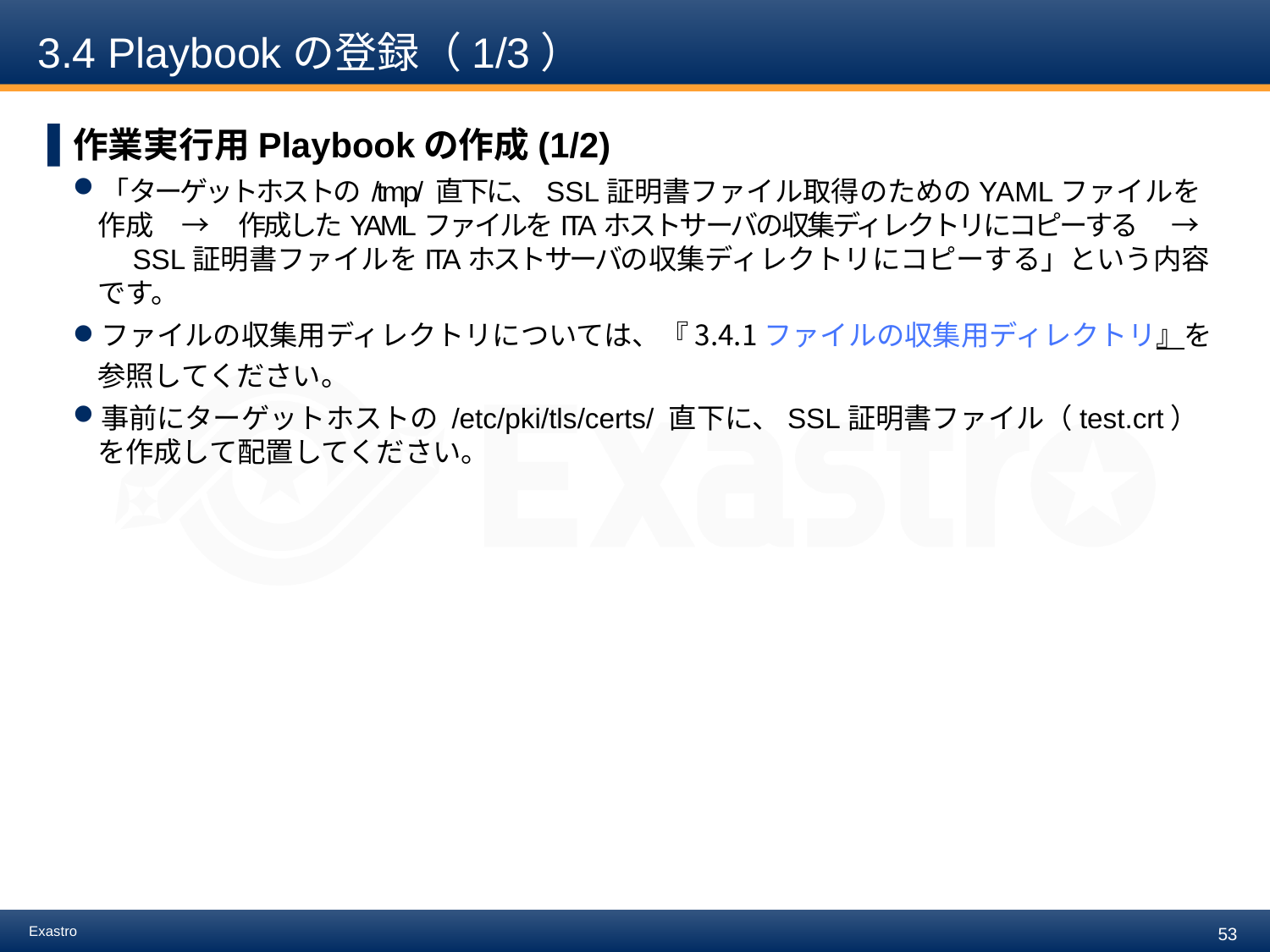

# 3.4 Playbookの登録（1/3）
作業実行用Playbookの作成(1/2)
「ターゲットホストの /tmp/ 直下に、SSL証明書ファイル取得のためのYAMLファイルを作成　→　作成したYAMLファイルをITAホストサーバの収集ディレクトリにコピーする　 → 　SSL証明書ファイルをITAホストサーバの収集ディレクトリにコピーする」という内容です。
ファイルの収集用ディレクトリについては、『 3.4.1 ファイルの収集用ディレクトリ』を参照してください。
事前にターゲットホストの /etc/pki/tls/certs/ 直下に、SSL証明書ファイル（test.crt）を作成して配置してください。